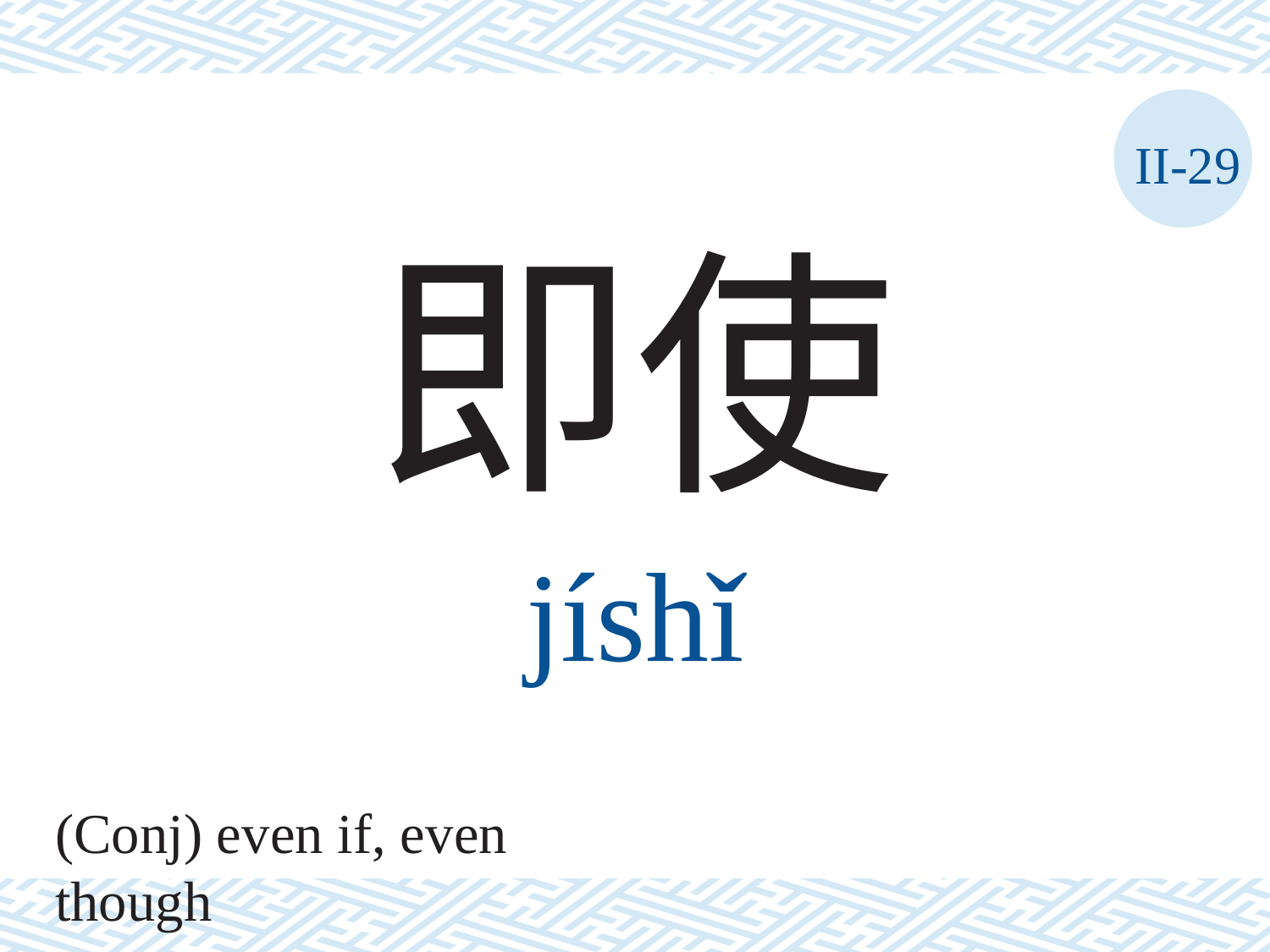

II-29
即使
jíshǐ
(Conj) even if, even though